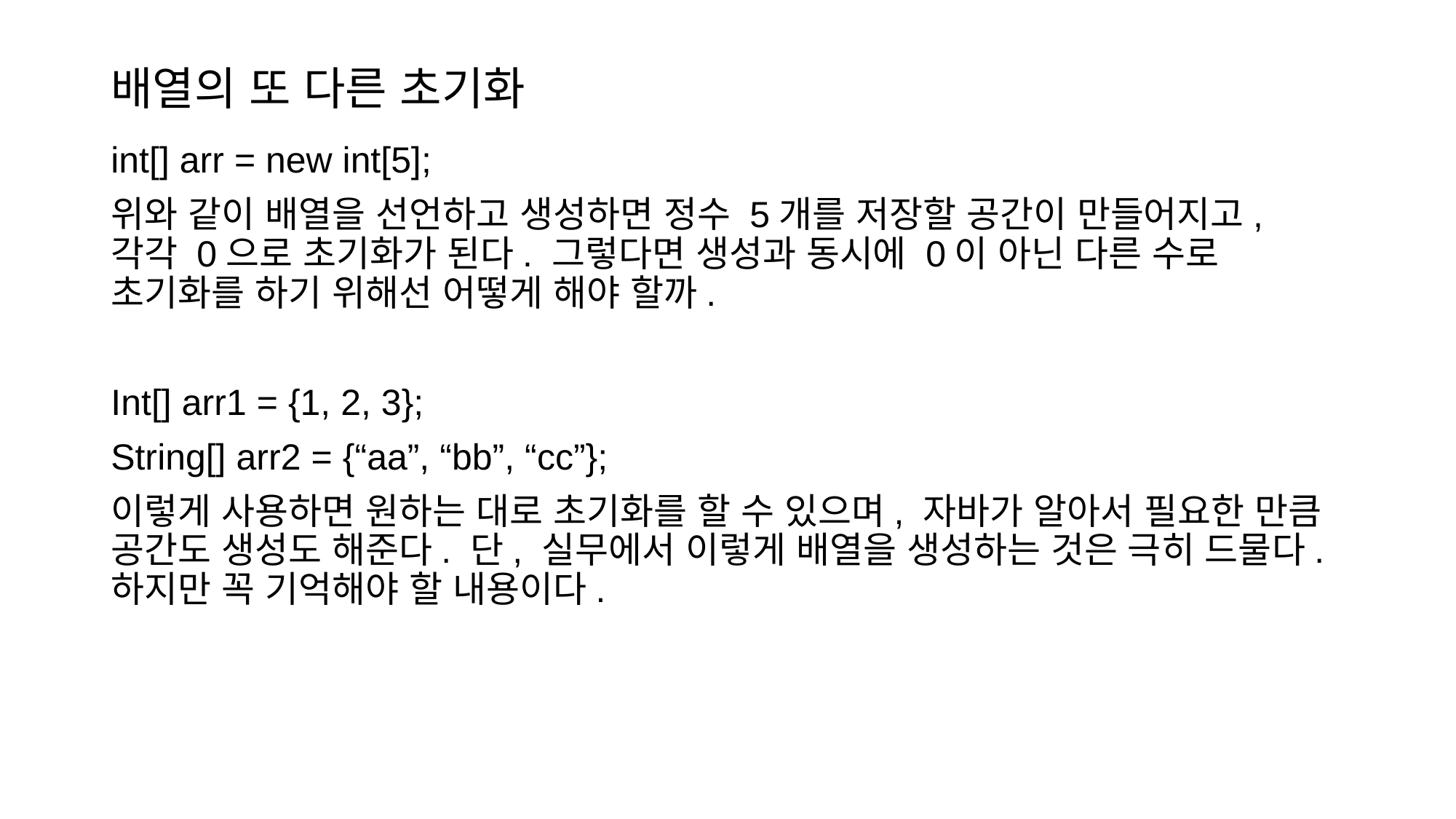

# 배열의 또 다른 초기화
int[] arr = new int[5];
위와 같이 배열을 선언하고 생성하면 정수 5개를 저장할 공간이 만들어지고, 각각 0으로 초기화가 된다. 그렇다면 생성과 동시에 0이 아닌 다른 수로 초기화를 하기 위해선 어떻게 해야 할까.

Int[] arr1 = {1, 2, 3};
String[] arr2 = {“aa”, “bb”, “cc”};
이렇게 사용하면 원하는 대로 초기화를 할 수 있으며, 자바가 알아서 필요한 만큼 공간도 생성도 해준다. 단, 실무에서 이렇게 배열을 생성하는 것은 극히 드물다. 하지만 꼭 기억해야 할 내용이다.